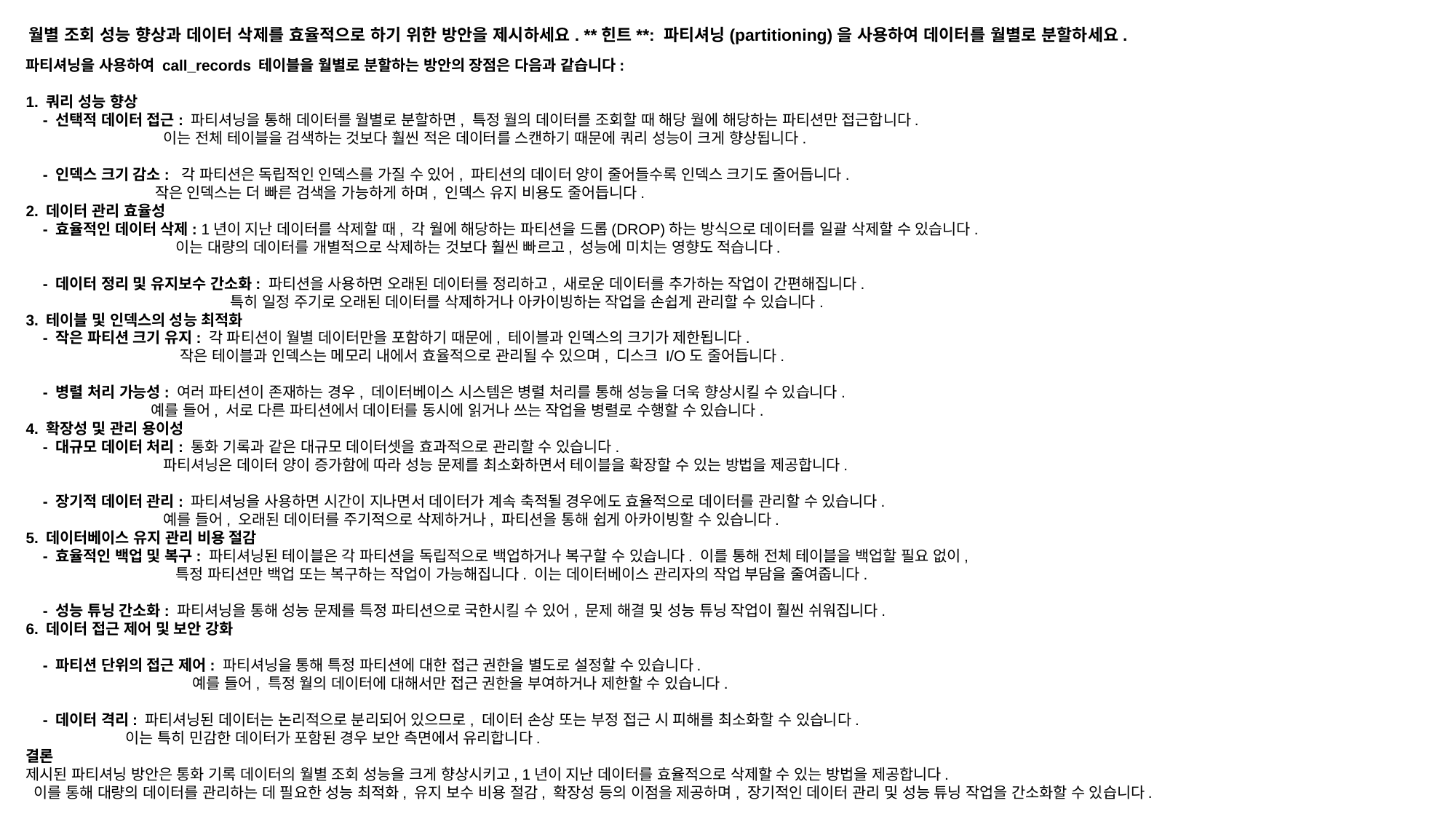

월별 조회 성능 향상과 데이터 삭제를 효율적으로 하기 위한 방안을 제시하세요. **힌트**: 파티셔닝(partitioning)을 사용하여 데이터를 월별로 분할하세요.
파티셔닝을 사용하여 call_records 테이블을 월별로 분할하는 방안의 장점은 다음과 같습니다:

1. 쿼리 성능 향상
    - 선택적 데이터 접근: 파티셔닝을 통해 데이터를 월별로 분할하면, 특정 월의 데이터를 조회할 때 해당 월에 해당하는 파티션만 접근합니다.
                                이는 전체 테이블을 검색하는 것보다 훨씬 적은 데이터를 스캔하기 때문에 쿼리 성능이 크게 향상됩니다.

    - 인덱스 크기 감소:  각 파티션은 독립적인 인덱스를 가질 수 있어, 파티션의 데이터 양이 줄어들수록 인덱스 크기도 줄어듭니다.
                              작은 인덱스는 더 빠른 검색을 가능하게 하며, 인덱스 유지 비용도 줄어듭니다.
2. 데이터 관리 효율성
    - 효율적인 데이터 삭제: 1년이 지난 데이터를 삭제할 때, 각 월에 해당하는 파티션을 드롭(DROP)하는 방식으로 데이터를 일괄 삭제할 수 있습니다.
                                   이는 대량의 데이터를 개별적으로 삭제하는 것보다 훨씬 빠르고, 성능에 미치는 영향도 적습니다.

    - 데이터 정리 및 유지보수 간소화: 파티션을 사용하면 오래된 데이터를 정리하고, 새로운 데이터를 추가하는 작업이 간편해집니다.
                                                특히 일정 주기로 오래된 데이터를 삭제하거나 아카이빙하는 작업을 손쉽게 관리할 수 있습니다.
3. 테이블 및 인덱스의 성능 최적화
    - 작은 파티션 크기 유지: 각 파티션이 월별 데이터만을 포함하기 때문에, 테이블과 인덱스의 크기가 제한됩니다.
                                    작은 테이블과 인덱스는 메모리 내에서 효율적으로 관리될 수 있으며, 디스크 I/O도 줄어듭니다.

    - 병렬 처리 가능성: 여러 파티션이 존재하는 경우, 데이터베이스 시스템은 병렬 처리를 통해 성능을 더욱 향상시킬 수 있습니다.
                             예를 들어, 서로 다른 파티션에서 데이터를 동시에 읽거나 쓰는 작업을 병렬로 수행할 수 있습니다.
4. 확장성 및 관리 용이성
    - 대규모 데이터 처리: 통화 기록과 같은 대규모 데이터셋을 효과적으로 관리할 수 있습니다.
                                파티셔닝은 데이터 양이 증가함에 따라 성능 문제를 최소화하면서 테이블을 확장할 수 있는 방법을 제공합니다.

    - 장기적 데이터 관리: 파티셔닝을 사용하면 시간이 지나면서 데이터가 계속 축적될 경우에도 효율적으로 데이터를 관리할 수 있습니다.
                                예를 들어, 오래된 데이터를 주기적으로 삭제하거나, 파티션을 통해 쉽게 아카이빙할 수 있습니다.
5. 데이터베이스 유지 관리 비용 절감
    - 효율적인 백업 및 복구: 파티셔닝된 테이블은 각 파티션을 독립적으로 백업하거나 복구할 수 있습니다. 이를 통해 전체 테이블을 백업할 필요 없이,
                                   특정 파티션만 백업 또는 복구하는 작업이 가능해집니다. 이는 데이터베이스 관리자의 작업 부담을 줄여줍니다.

    - 성능 튜닝 간소화: 파티셔닝을 통해 성능 문제를 특정 파티션으로 국한시킬 수 있어, 문제 해결 및 성능 튜닝 작업이 훨씬 쉬워집니다.
6. 데이터 접근 제어 및 보안 강화

    - 파티션 단위의 접근 제어: 파티셔닝을 통해 특정 파티션에 대한 접근 권한을 별도로 설정할 수 있습니다.
                                       예를 들어, 특정 월의 데이터에 대해서만 접근 권한을 부여하거나 제한할 수 있습니다.

    - 데이터 격리: 파티셔닝된 데이터는 논리적으로 분리되어 있으므로, 데이터 손상 또는 부정 접근 시 피해를 최소화할 수 있습니다.
                       이는 특히 민감한 데이터가 포함된 경우 보안 측면에서 유리합니다.
결론
제시된 파티셔닝 방안은 통화 기록 데이터의 월별 조회 성능을 크게 향상시키고, 1년이 지난 데이터를 효율적으로 삭제할 수 있는 방법을 제공합니다.
 이를 통해 대량의 데이터를 관리하는 데 필요한 성능 최적화, 유지 보수 비용 절감, 확장성 등의 이점을 제공하며, 장기적인 데이터 관리 및 성능 튜닝 작업을 간소화할 수 있습니다.